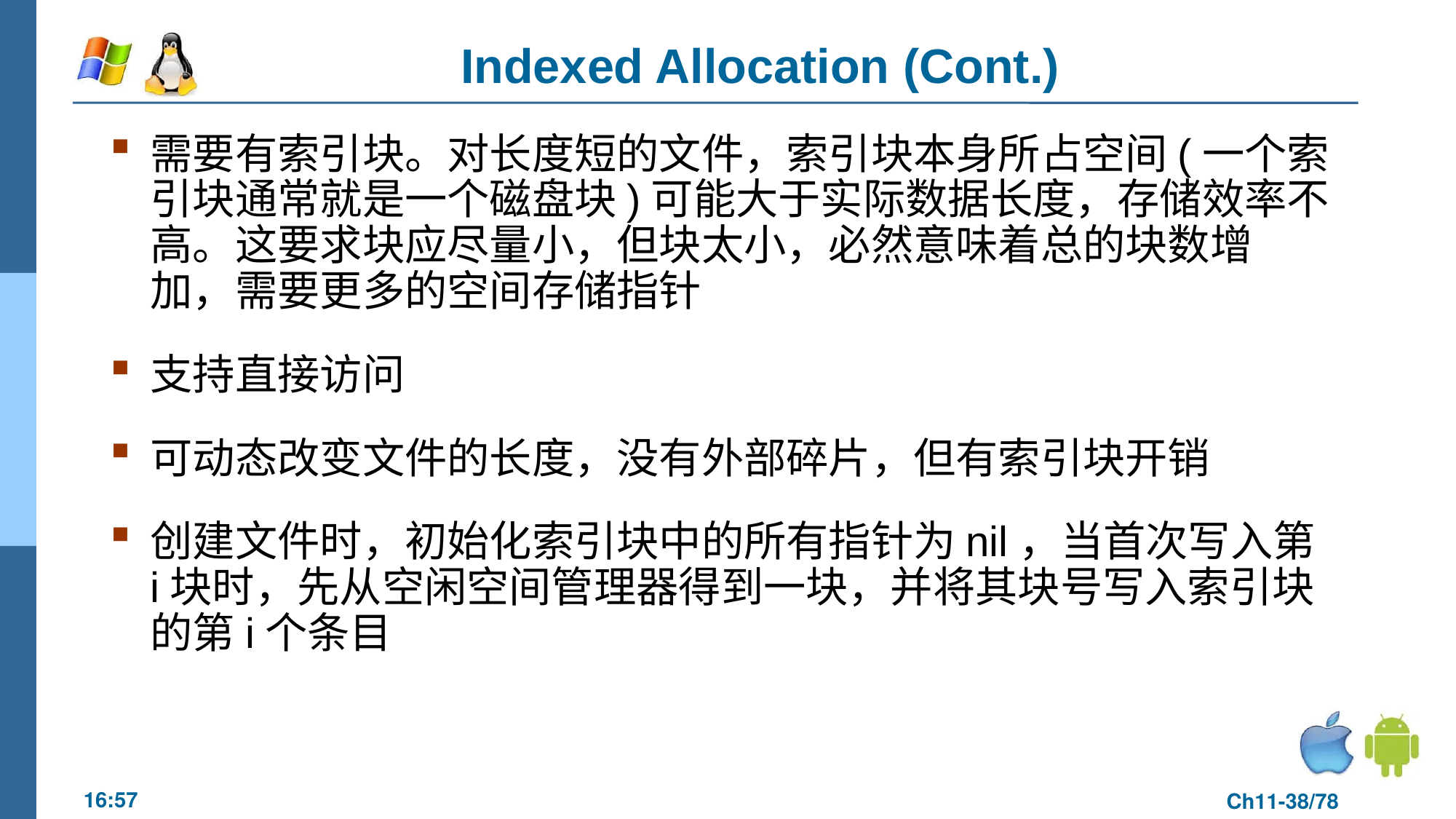

# Indexed Allocation (Cont.)
需要有索引块。对长度短的文件，索引块本身所占空间(一个索引块通常就是一个磁盘块)可能大于实际数据长度，存储效率不高。这要求块应尽量小，但块太小，必然意味着总的块数增加，需要更多的空间存储指针

支持直接访问

可动态改变文件的长度，没有外部碎片，但有索引块开销

创建文件时，初始化索引块中的所有指针为nil，当首次写入第i块时，先从空闲空间管理器得到一块，并将其块号写入索引块的第i个条目